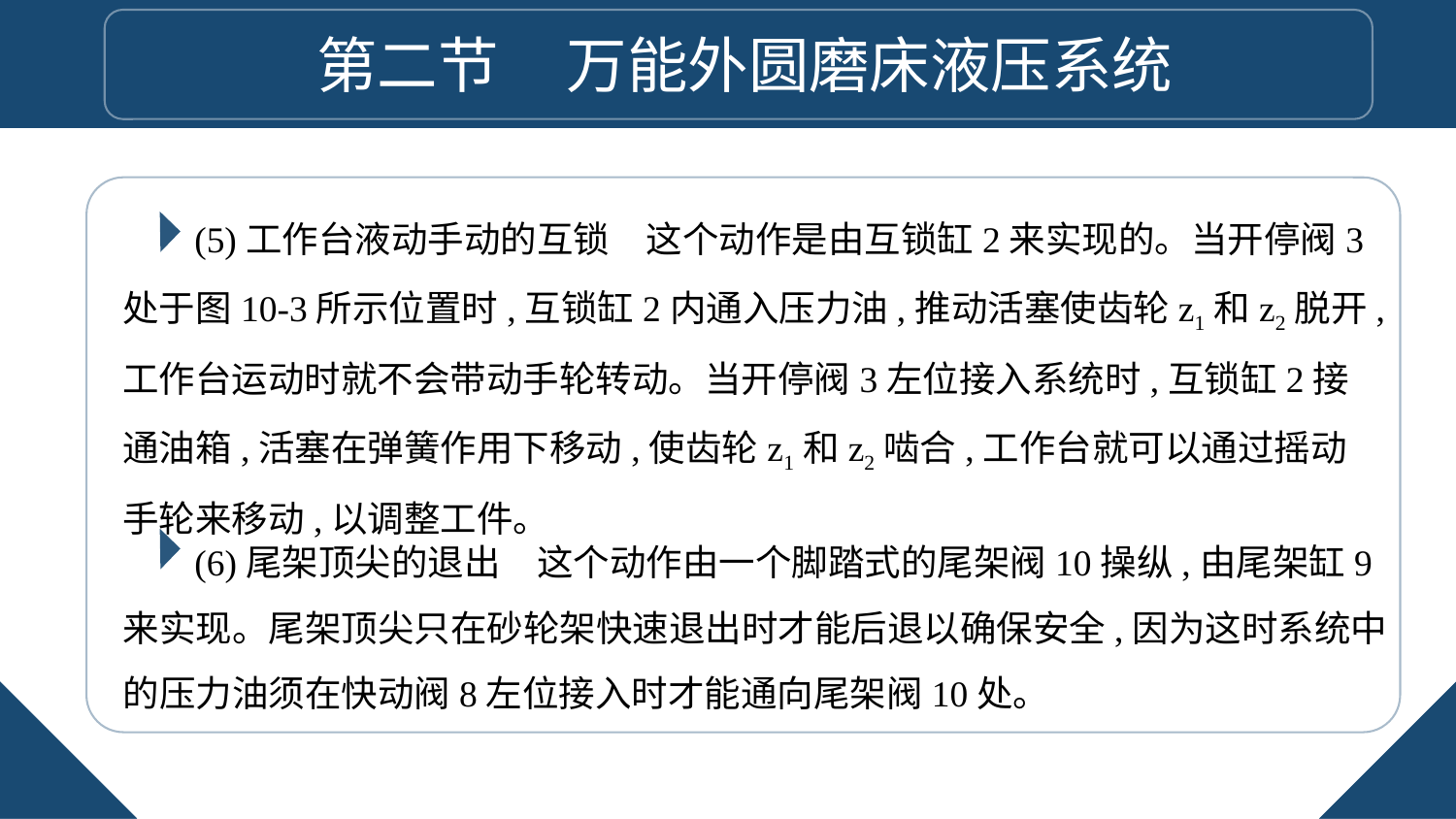

第二节     万能外圆磨床液压系统

(5)工作台液动手动的互锁　这个动作是由互锁缸2来实现的。当开停阀3处于图10-3所示位置时,互锁缸2内通入压力油,推动活塞使齿轮z1和z2脱开,工作台运动时就不会带动手轮转动。当开停阀3左位接入系统时,互锁缸2接通油箱,活塞在弹簧作用下移动,使齿轮z1和z2啮合,工作台就可以通过摇动手轮来移动,以调整工件。

(6)尾架顶尖的退出　这个动作由一个脚踏式的尾架阀10操纵,由尾架缸9来实现。尾架顶尖只在砂轮架快速退出时才能后退以确保安全,因为这时系统中的压力油须在快动阀8左位接入时才能通向尾架阀10处。